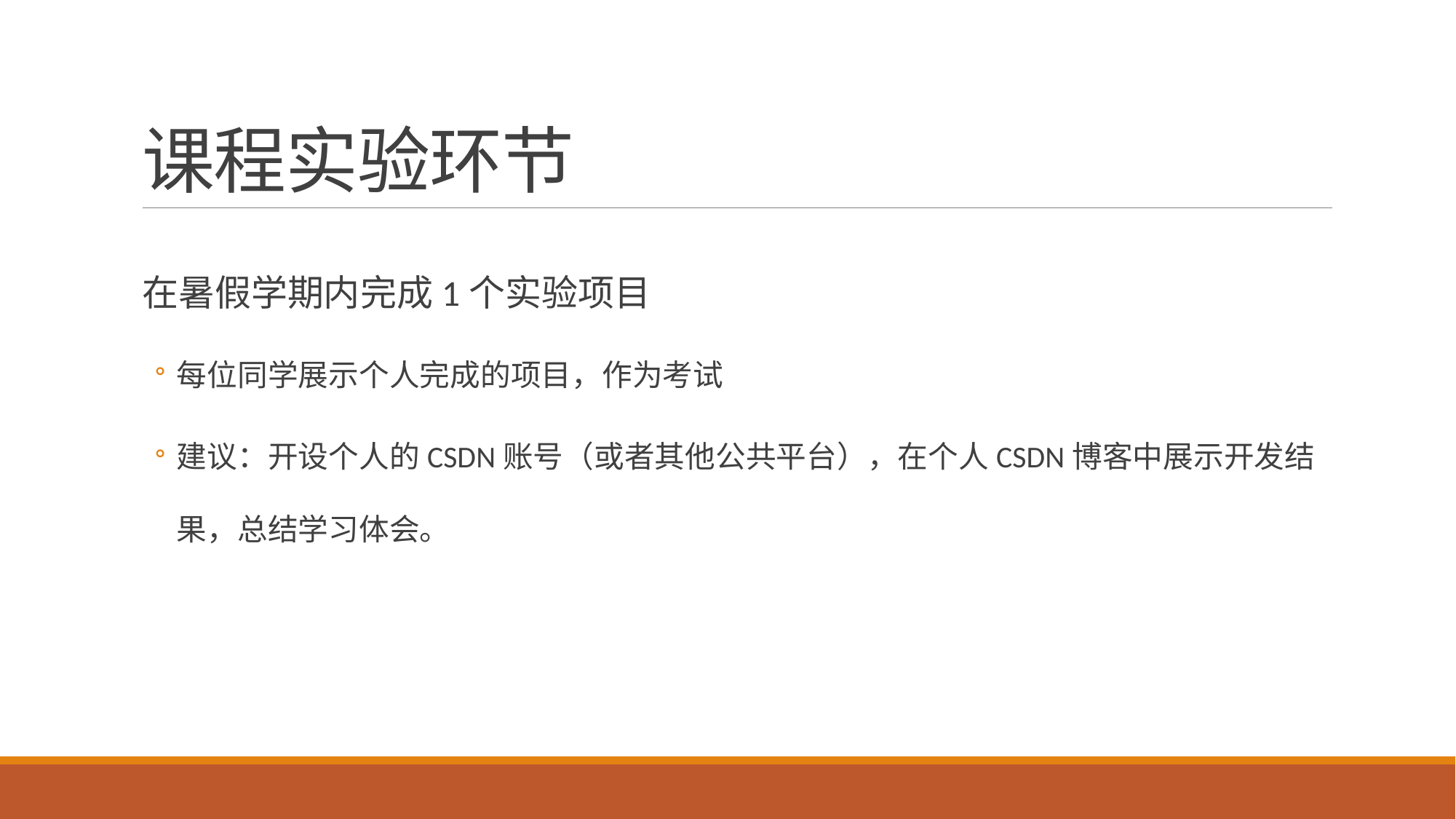

# 课程实验环节
在暑假学期内完成1个实验项目
每位同学展示个人完成的项目，作为考试
建议：开设个人的CSDN账号（或者其他公共平台），在个人CSDN博客中展示开发结果，总结学习体会。